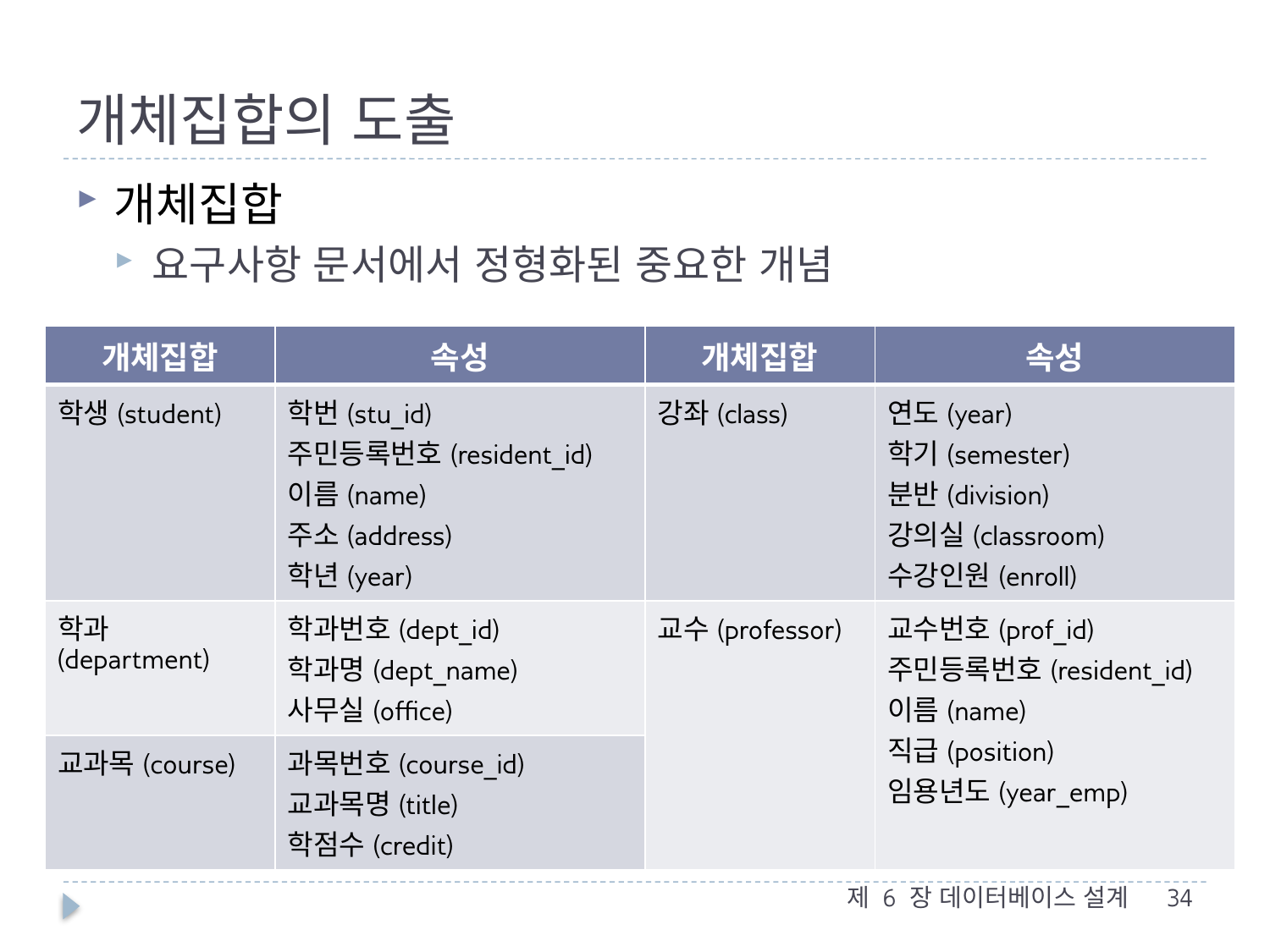

# 개체집합의 도출
개체집합
요구사항 문서에서 정형화된 중요한 개념
| 개체집합 | 속성 | 개체집합 | 속성 |
| --- | --- | --- | --- |
| 학생(student) | 학번(stu\_id) 주민등록번호(resident\_id) 이름(name) 주소(address) 학년(year) | 강좌(class) | 연도(year) 학기(semester) 분반(division) 강의실(classroom) 수강인원(enroll) |
| 학과(department) | 학과번호(dept\_id) 학과명(dept\_name) 사무실(office) | 교수(professor) | 교수번호(prof\_id) 주민등록번호(resident\_id) 이름(name) 직급(position) 임용년도(year\_emp) |
| 교과목(course) | 과목번호(course\_id) 교과목명(title) 학점수(credit) |  |  |
제 6 장 데이터베이스 설계
34